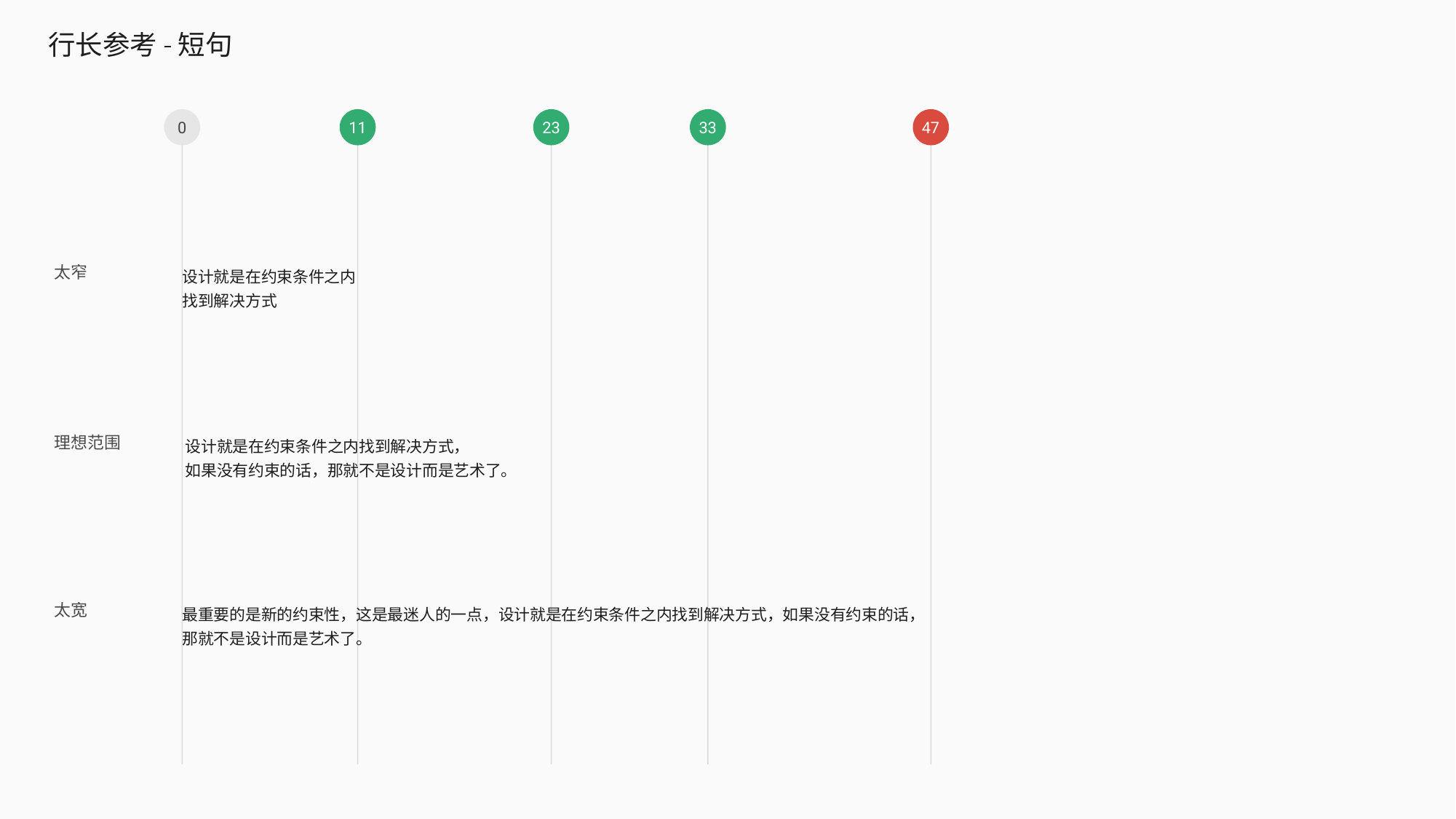

行长参考-短句

0

11

23

33

47
太窄
设计就是在约束条件之内找到解决方式
理想范围
设计就是在约束条件之内找到解决方式，
如果没有约束的话，那就不是设计而是艺术了。
太宽
最重要的是新的约束性，这是最迷人的一点，设计就是在约束条件之内找到解决方式，如果没有约束的话，那就不是设计而是艺术了。